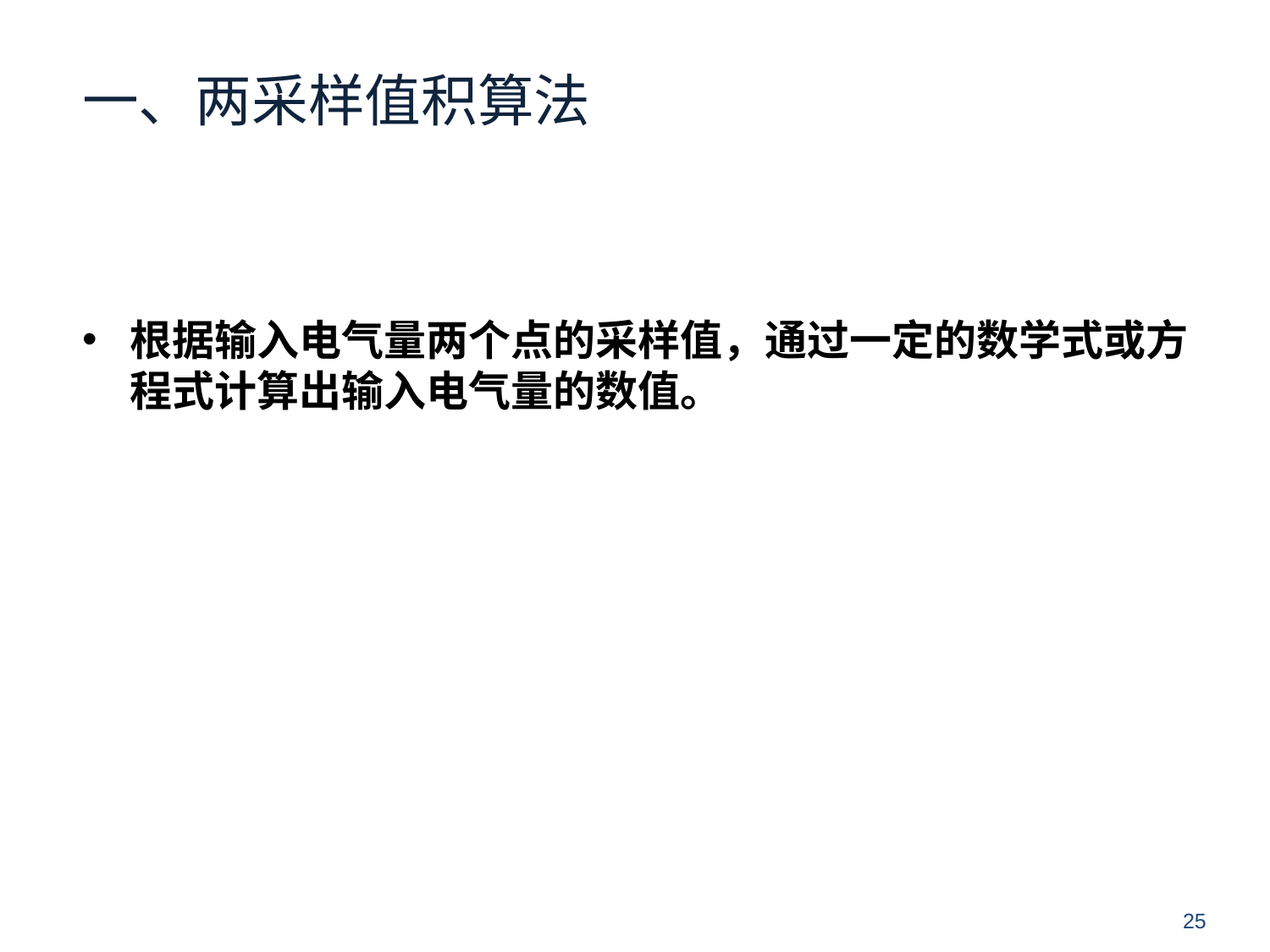

# 一、两采样值积算法

根据输入电气量两个点的采样值，通过一定的数学式或方程式计算出输入电气量的数值。
25